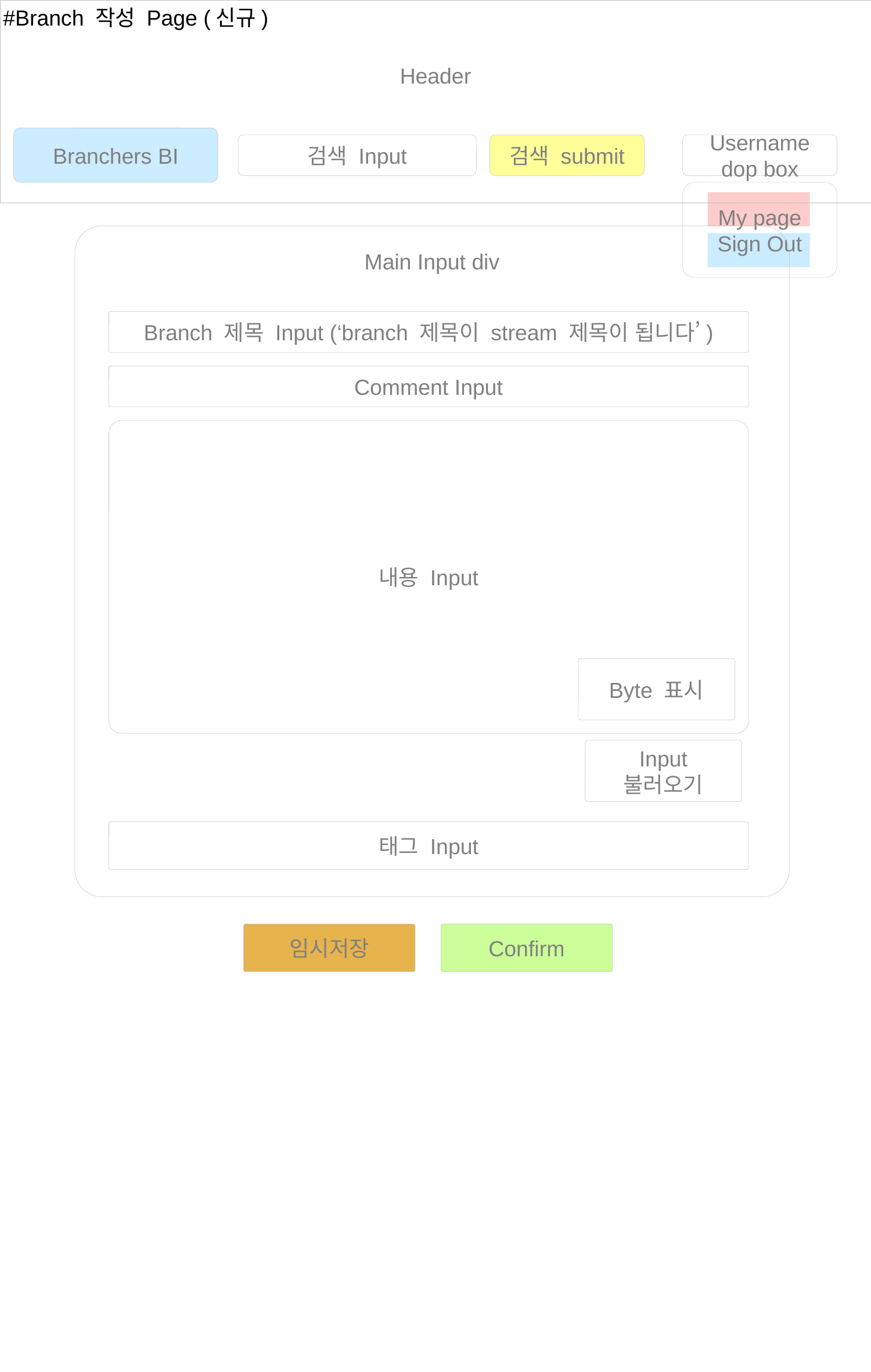

Header

#Branch 작성 Page (신규)
Branchers BI
검색 Input
검색 submit
Username dop box
My page
Sign Out

Main Input div

Branch 제목 Input (‘branch 제목이 stream 제목이 됩니다’)
Comment Input
내용 Input
Byte 표시
Input
불러오기
태그 Input
임시저장
Confirm